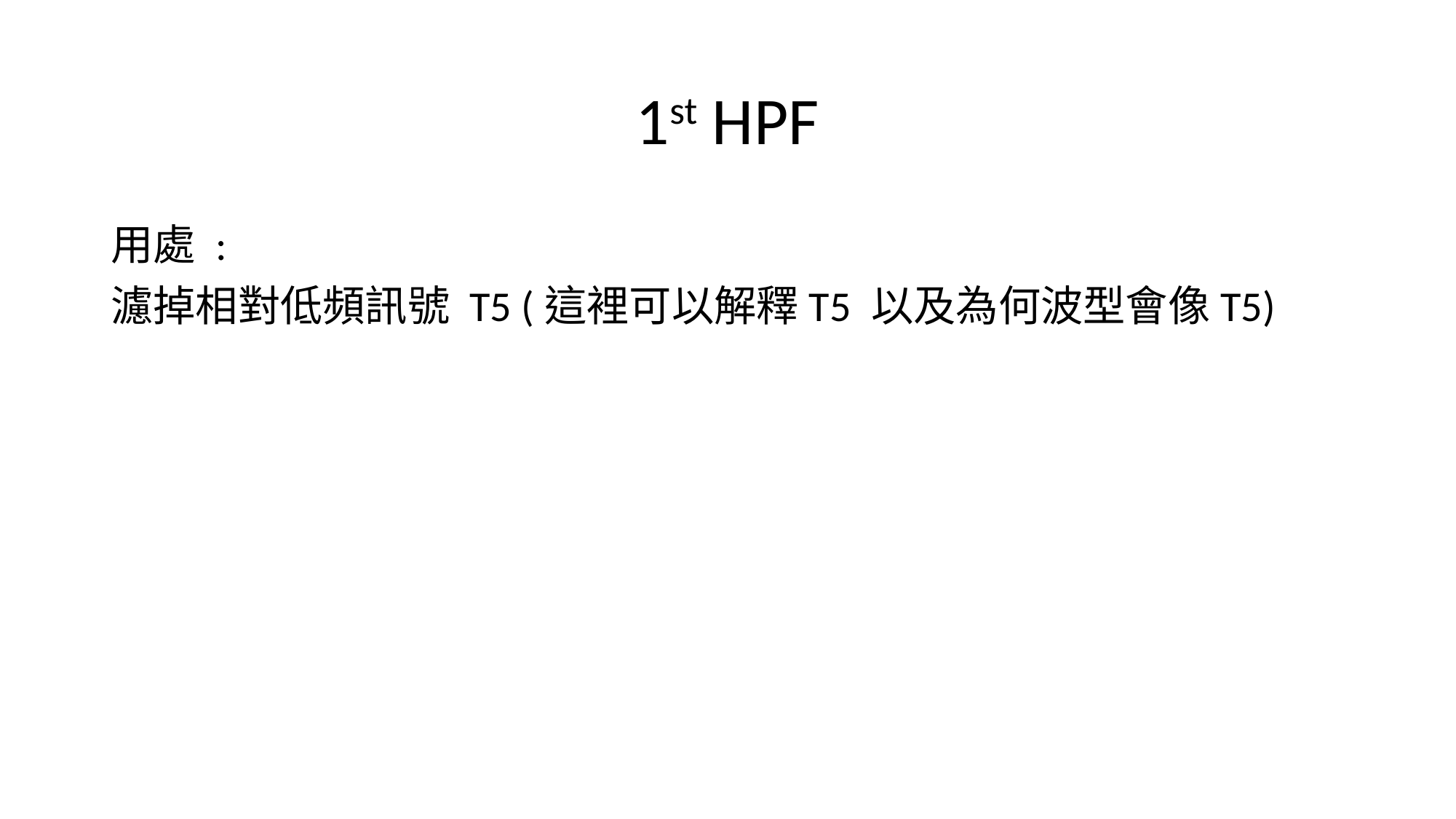

# 1st HPF
用處 :
濾掉相對低頻訊號 T5 (這裡可以解釋T5 以及為何波型會像T5)